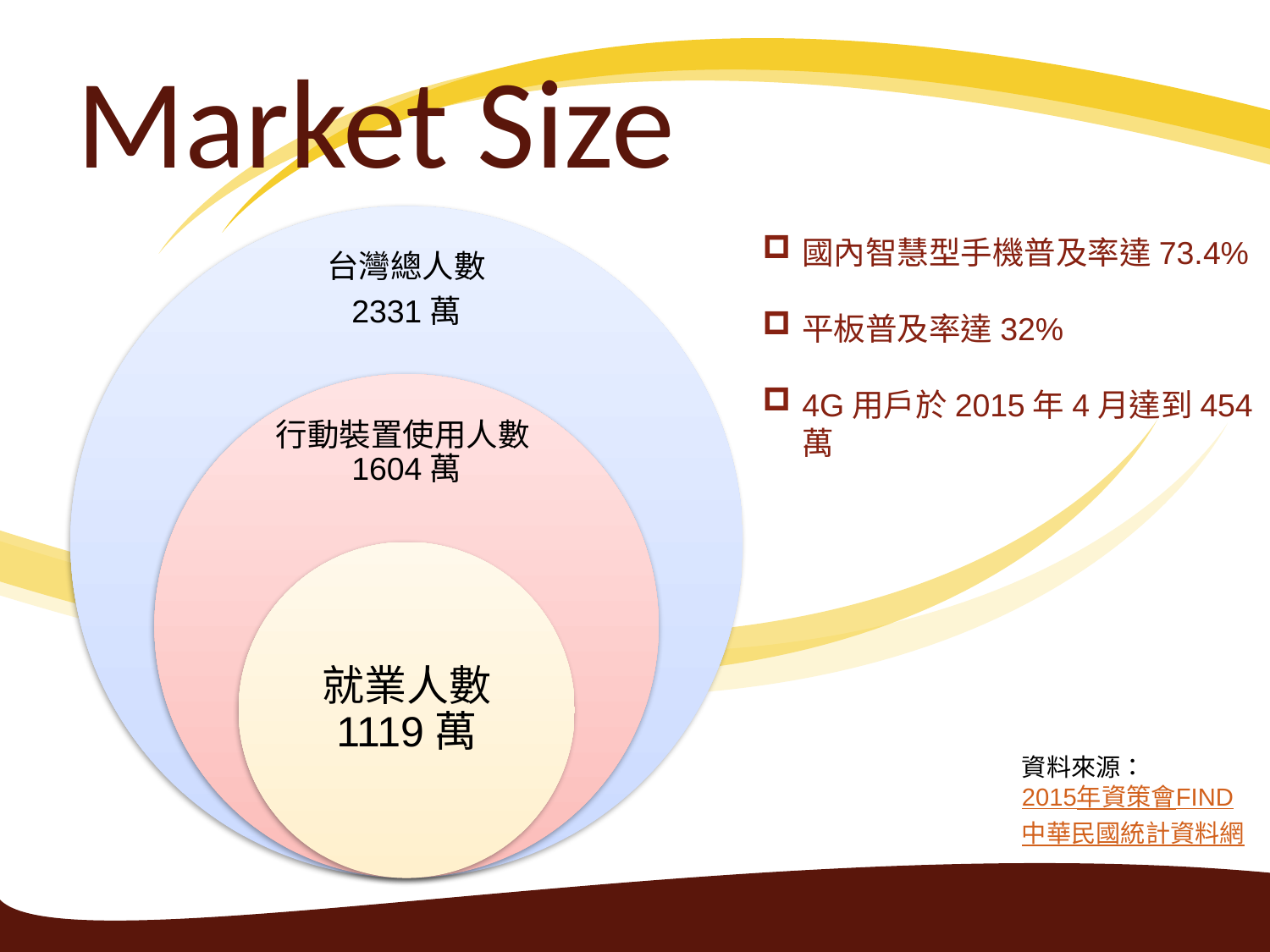

# Market Size
台灣總人數
2331萬
行動裝置使用人數1604萬
就業人數
1119萬
國內智慧型手機普及率達73.4%
平板普及率達32%
4G用戶於2015年4月達到454萬
資料來源：
2015年資策會FIND
中華民國統計資料網